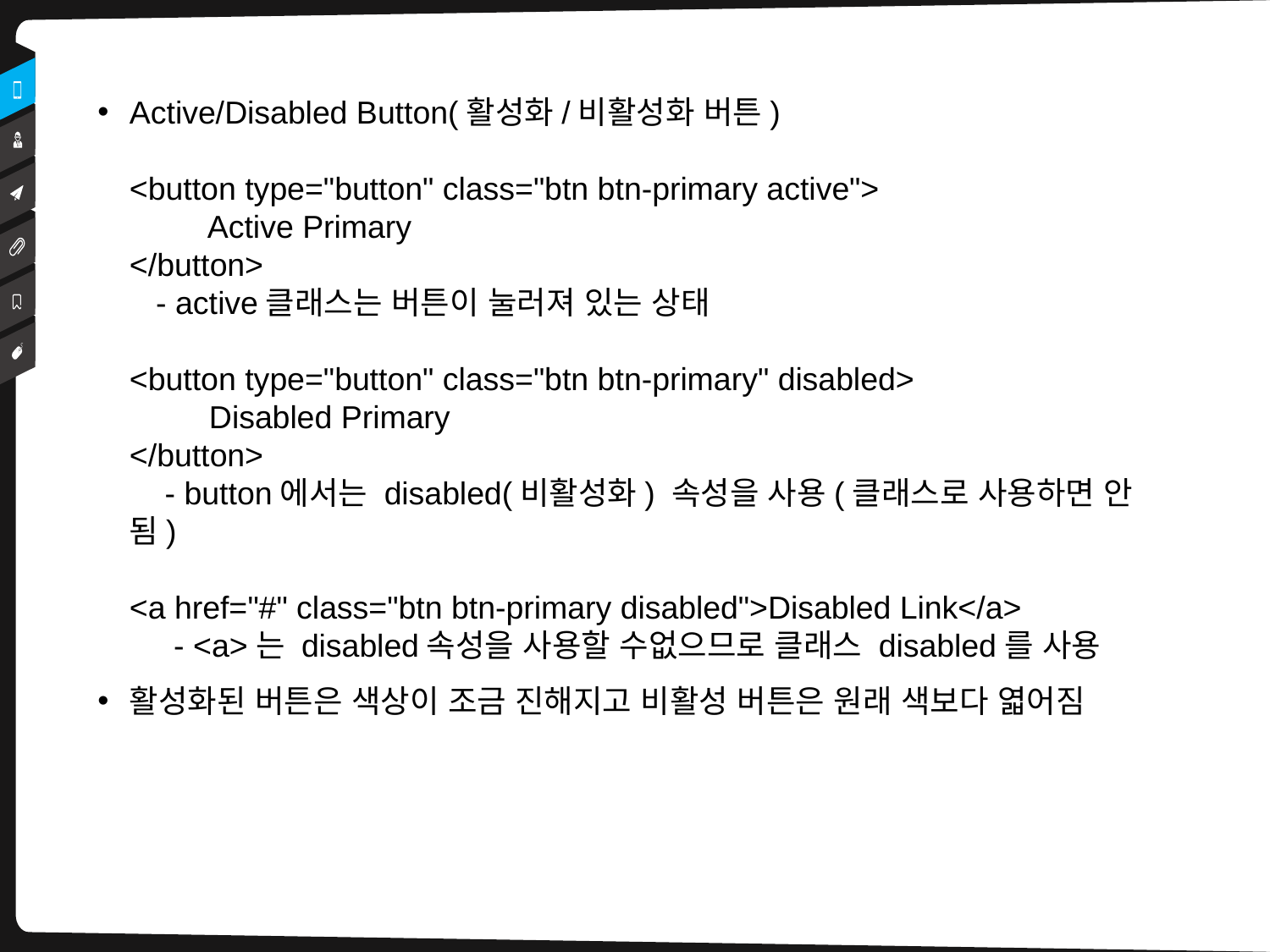

Active/Disabled Button(활성화/비활성화 버튼)
<button type="button" class="btn btn-primary active">
         Active Primary
</button>
   - active클래스는 버튼이 눌러져 있는 상태
<button type="button" class="btn btn-primary" disabled>
         Disabled Primary
</button>
    - button에서는 disabled(비활성화) 속성을 사용(클래스로 사용하면 안됨)
<a href="#" class="btn btn-primary disabled">Disabled Link</a>
     - <a>는 disabled속성을 사용할 수없으므로 클래스 disabled를 사용
활성화된 버튼은 색상이 조금 진해지고 비활성 버튼은 원래 색보다 엷어짐